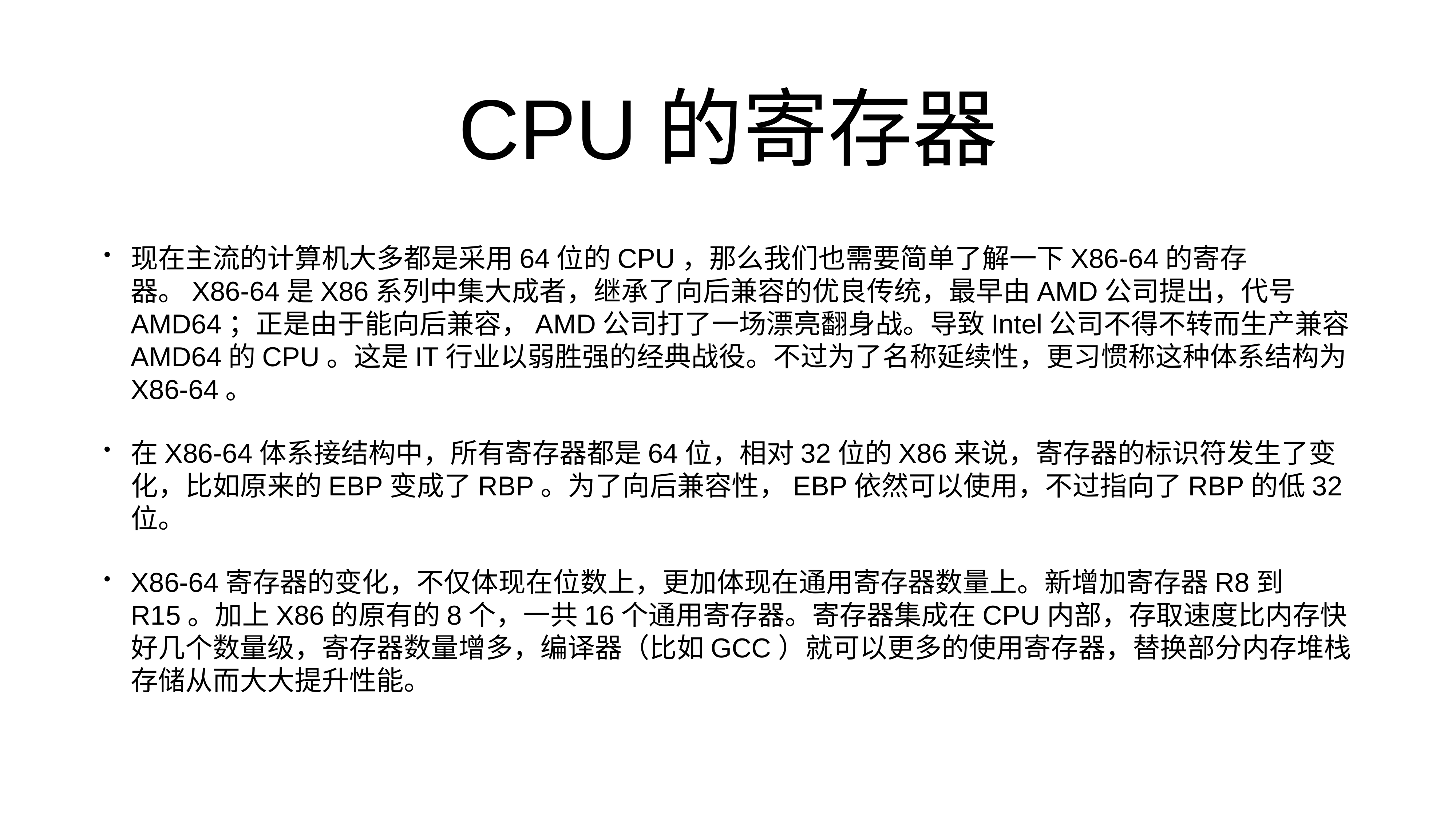

# CPU的寄存器
现在主流的计算机大多都是采用64位的CPU，那么我们也需要简单了解一下X86-64的寄存器。X86-64是X86系列中集大成者，继承了向后兼容的优良传统，最早由AMD公司提出，代号AMD64；正是由于能向后兼容，AMD公司打了一场漂亮翻身战。导致Intel公司不得不转而生产兼容AMD64的CPU。这是IT行业以弱胜强的经典战役。不过为了名称延续性，更习惯称这种体系结构为X86-64。
在X86-64体系接结构中，所有寄存器都是64位，相对32位的X86来说，寄存器的标识符发生了变化，比如原来的EBP变成了RBP。为了向后兼容性，EBP依然可以使用，不过指向了RBP的低32位。
X86-64寄存器的变化，不仅体现在位数上，更加体现在通用寄存器数量上。新增加寄存器R8到R15。加上X86的原有的8个，一共16个通用寄存器。寄存器集成在CPU内部，存取速度比内存快好几个数量级，寄存器数量增多，编译器（比如GCC）就可以更多的使用寄存器，替换部分内存堆栈存储从而大大提升性能。